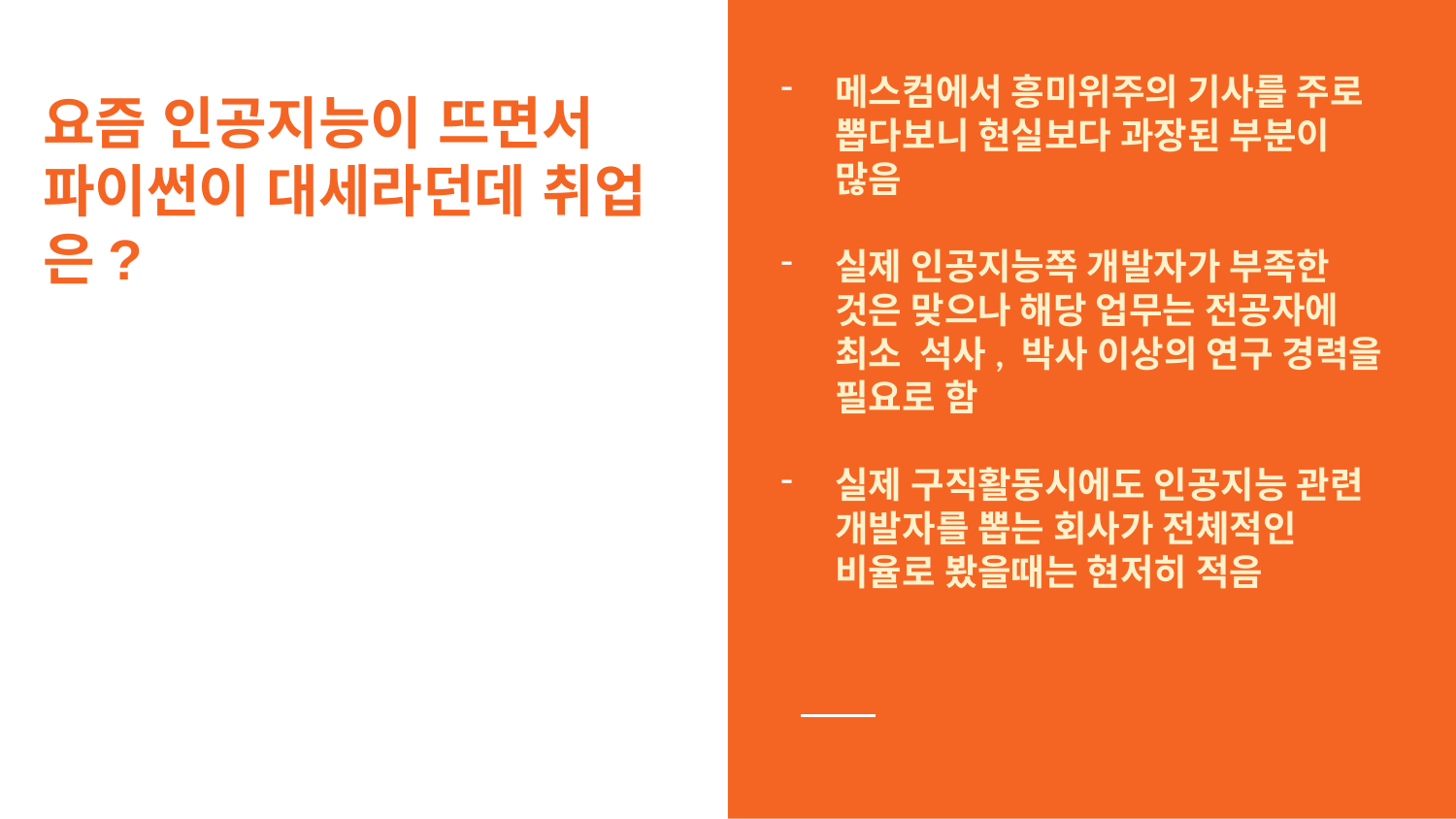

# 요즘 인공지능이 뜨면서 파이썬이 대세라던데 취업은?
메스컴에서 흥미위주의 기사를 주로 뽑다보니 현실보다 과장된 부분이 많음

실제 인공지능쪽 개발자가 부족한 것은 맞으나 해당 업무는 전공자에  최소  석사, 박사 이상의 연구 경력을 필요로 함

실제 구직활동시에도 인공지능 관련 개발자를 뽑는 회사가 전체적인 비율로 봤을때는 현저히 적음